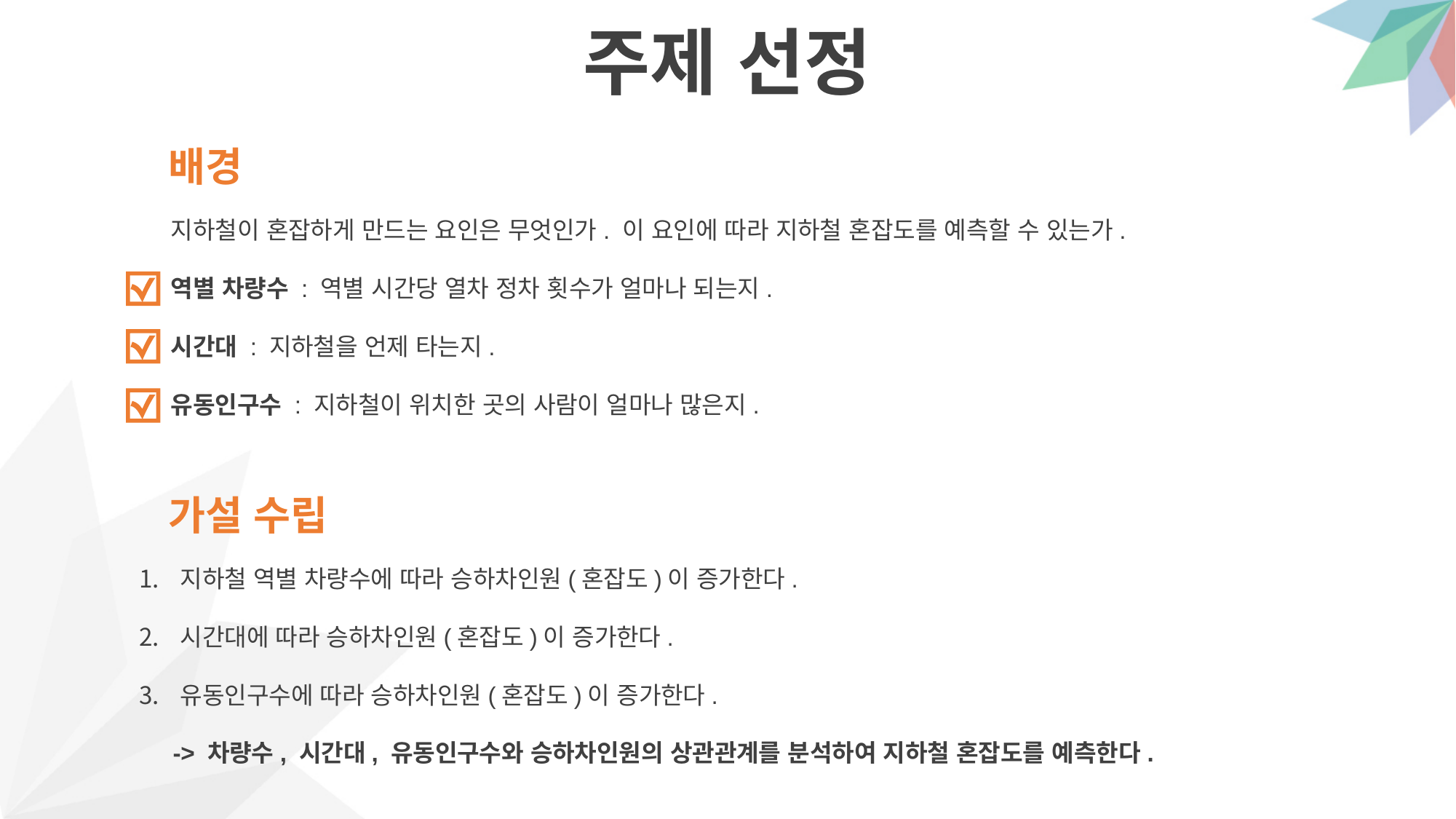

주제 선정
배경
지하철이 혼잡하게 만드는 요인은 무엇인가. 이 요인에 따라 지하철 혼잡도를 예측할 수 있는가.

역별 차량수 : 역별 시간당 열차 정차 횟수가 얼마나 되는지.

시간대 : 지하철을 언제 타는지.

유동인구수 : 지하철이 위치한 곳의 사람이 얼마나 많은지.

가설 수립
지하철 역별 차량수에 따라 승하차인원(혼잡도)이 증가한다.

시간대에 따라 승하차인원(혼잡도)이 증가한다.

유동인구수에 따라 승하차인원(혼잡도)이 증가한다.

     -> 차량수, 시간대, 유동인구수와 승하차인원의 상관관계를 분석하여 지하철 혼잡도를 예측한다.